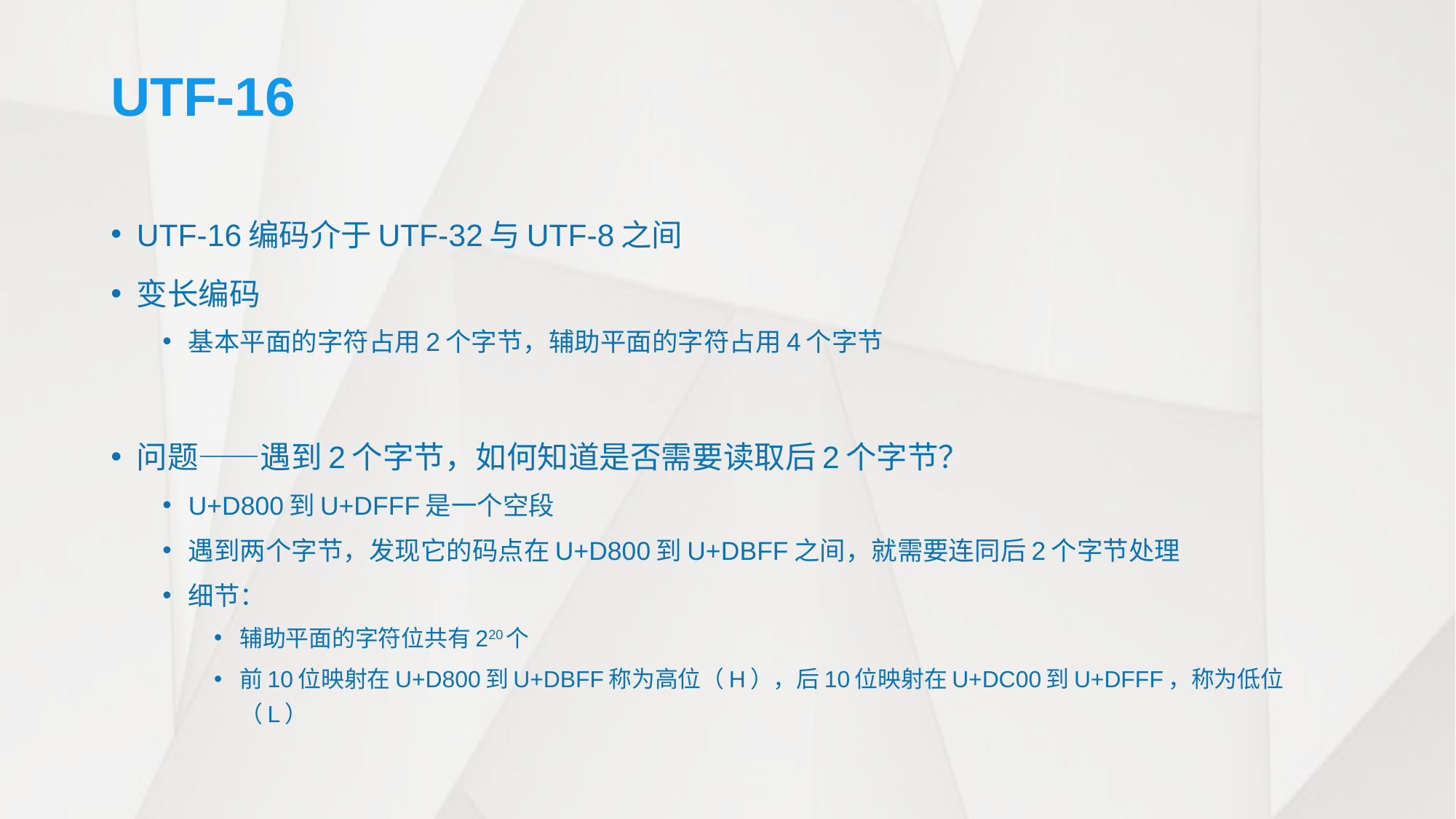

# UTF-16
UTF-16编码介于UTF-32与UTF-8之间
变长编码
基本平面的字符占用2个字节，辅助平面的字符占用4个字节

问题——遇到2个字节，如何知道是否需要读取后2个字节？
U+D800到U+DFFF是一个空段
遇到两个字节，发现它的码点在U+D800到U+DBFF之间，就需要连同后2个字节处理
细节：
辅助平面的字符位共有220个
前10位映射在U+D800到U+DBFF称为高位（H），后10位映射在U+DC00到U+DFFF，称为低位（L）